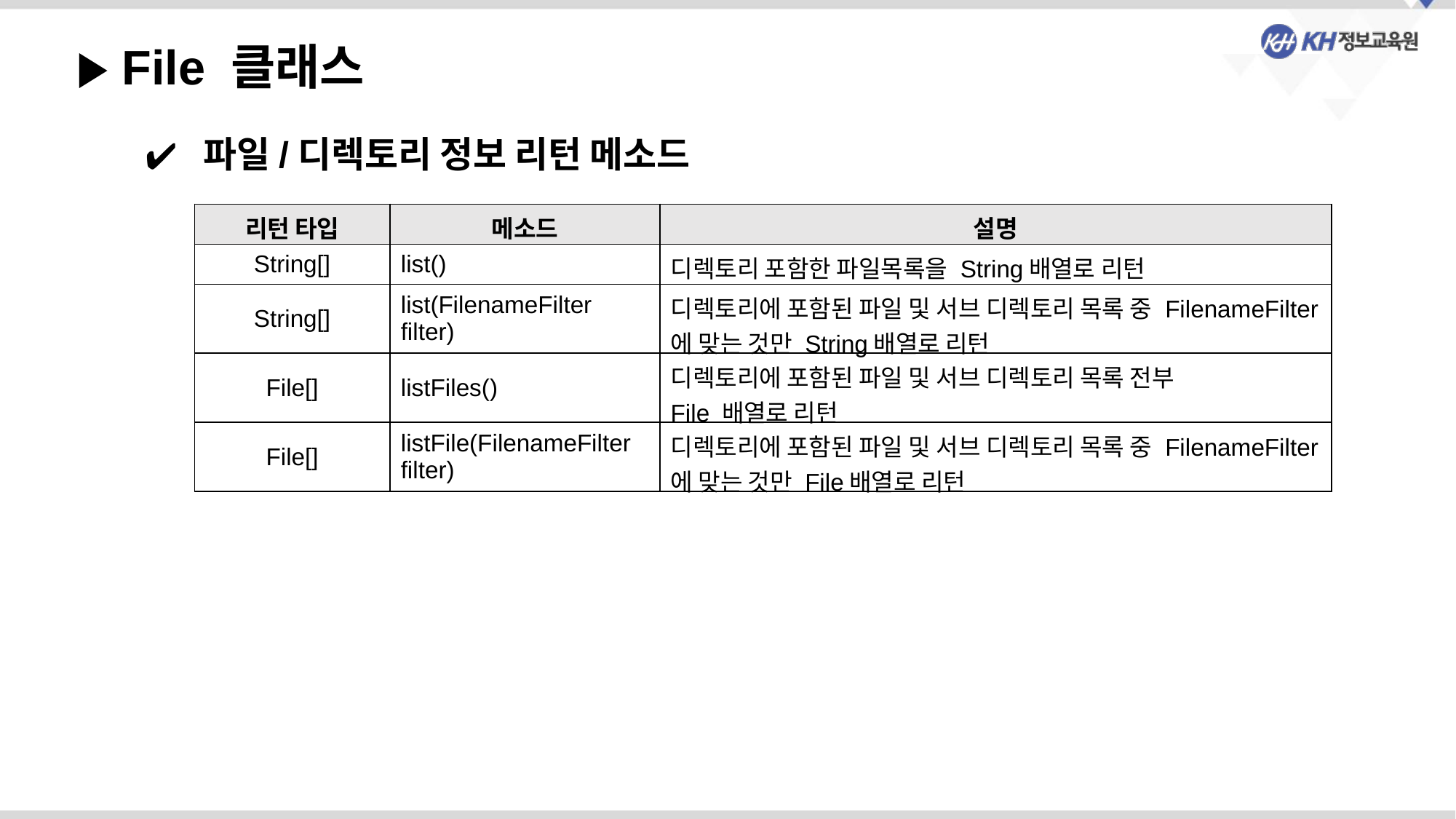

▶ File 클래스
 파일/디렉토리 정보 리턴 메소드
| 리턴 타입 | 메소드 | 설명 |
| --- | --- | --- |
| String[] | list() | 디렉토리 포함한 파일목록을 String배열로 리턴 |
| String[] | list(FilenameFilter filter) | 디렉토리에 포함된 파일 및 서브 디렉토리 목록 중 FilenameFilter에 맞는 것만 String배열로 리턴 |
| File[] | listFiles() | 디렉토리에 포함된 파일 및 서브 디렉토리 목록 전부 File 배열로 리턴 |
| File[] | listFile(FilenameFilter filter) | 디렉토리에 포함된 파일 및 서브 디렉토리 목록 중 FilenameFilter에 맞는 것만 File배열로 리턴 |